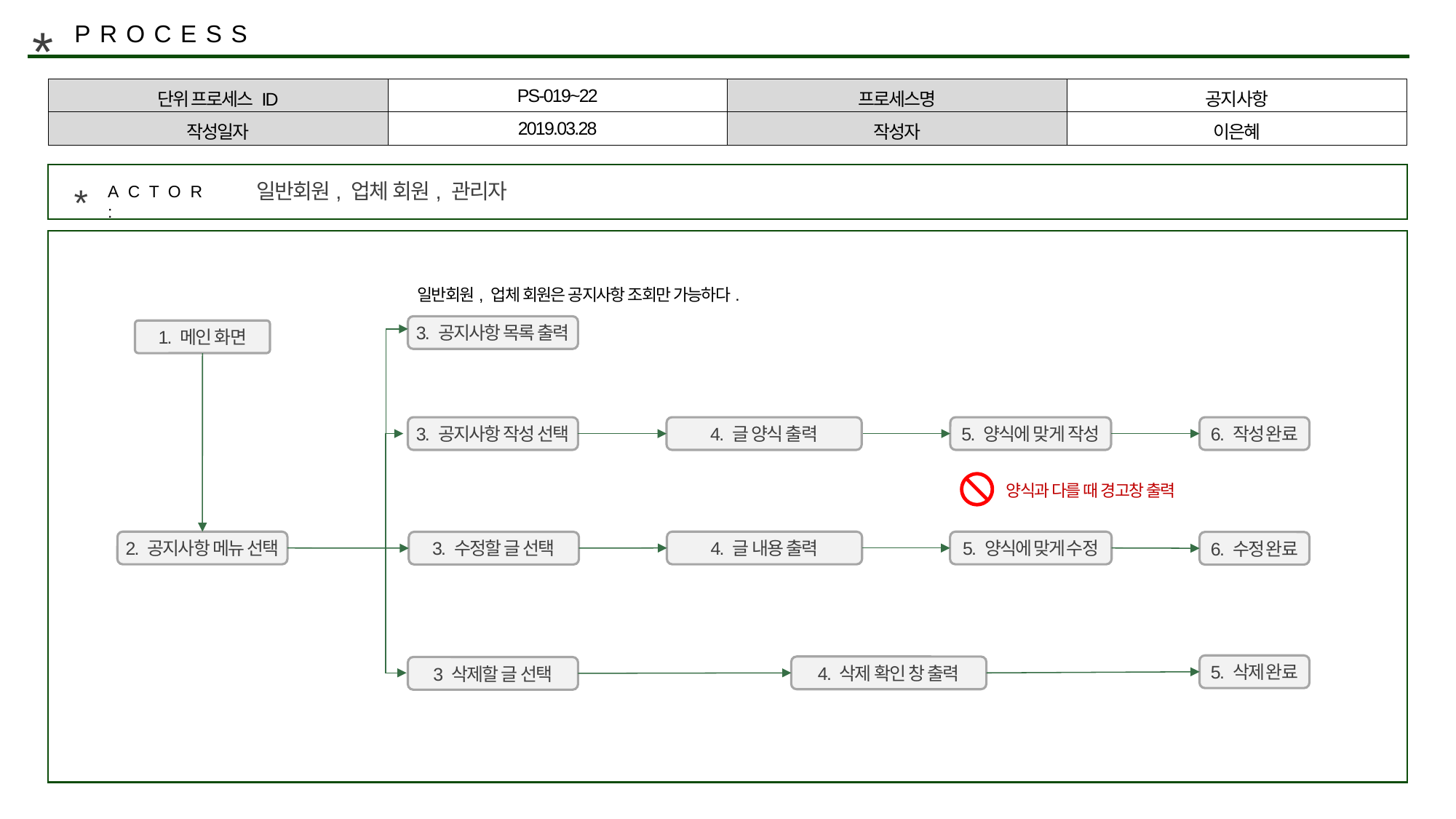

*
PROCESS
| 단위 프로세스 ID | PS-019~22 | 프로세스명 | 공지사항 |
| --- | --- | --- | --- |
| 작성일자 | 2019.03.28 | 작성자 | 이은혜 |

일반회원, 업체 회원, 관리자
*
ACTOR :

일반회원, 업체 회원은 공지사항 조회만 가능하다.
3. 공지사항 목록 출력
1. 메인 화면

3. 공지사항 작성 선택
4. 글 양식 출력
5. 양식에 맞게 작성
6. 작성 완료

양식과 다를 때 경고창 출력

2. 공지사항 메뉴 선택
4. 글 내용 출력
5. 양식에 맞게 수정
3. 수정할 글 선택
6. 수정 완료

5. 삭제 완료
4. 삭제 확인 창 출력
3 삭제할 글 선택